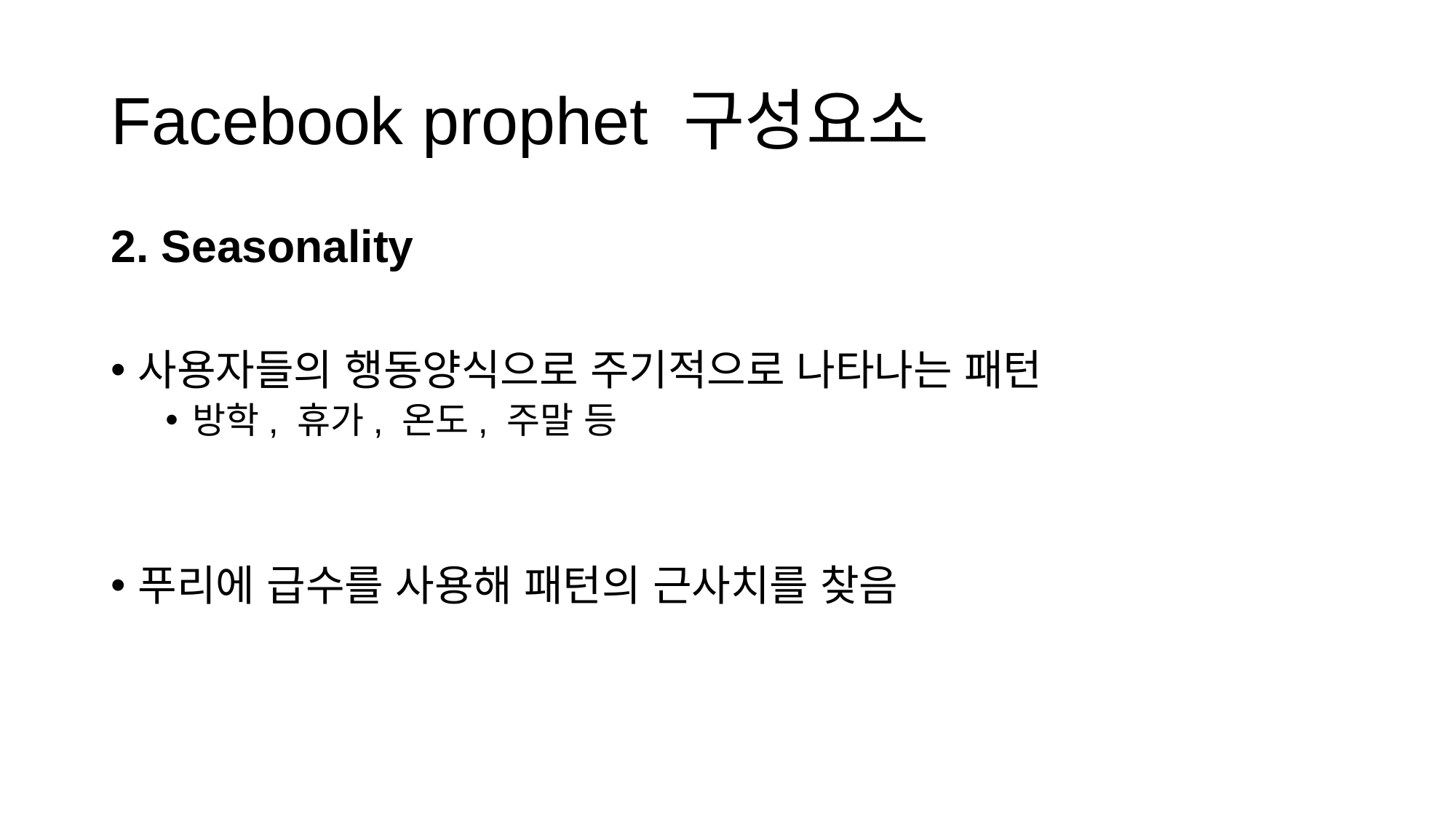

# Facebook prophet 구성요소
2. Seasonality

사용자들의 행동양식으로 주기적으로 나타나는 패턴
방학, 휴가, 온도, 주말 등

푸리에 급수를 사용해 패턴의 근사치를 찾음